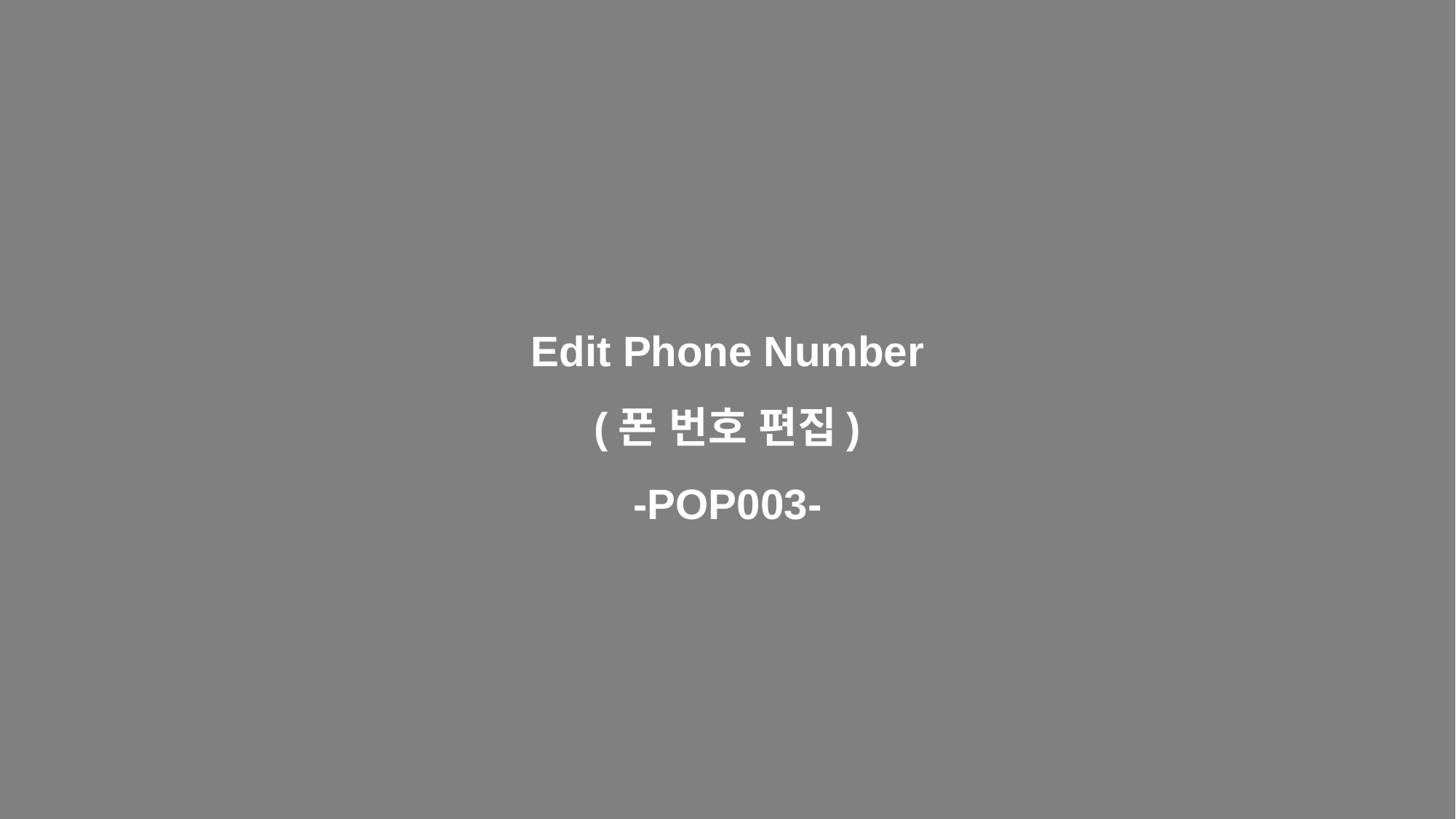

Edit Phone Number
(폰 번호 편집)
-POP003-